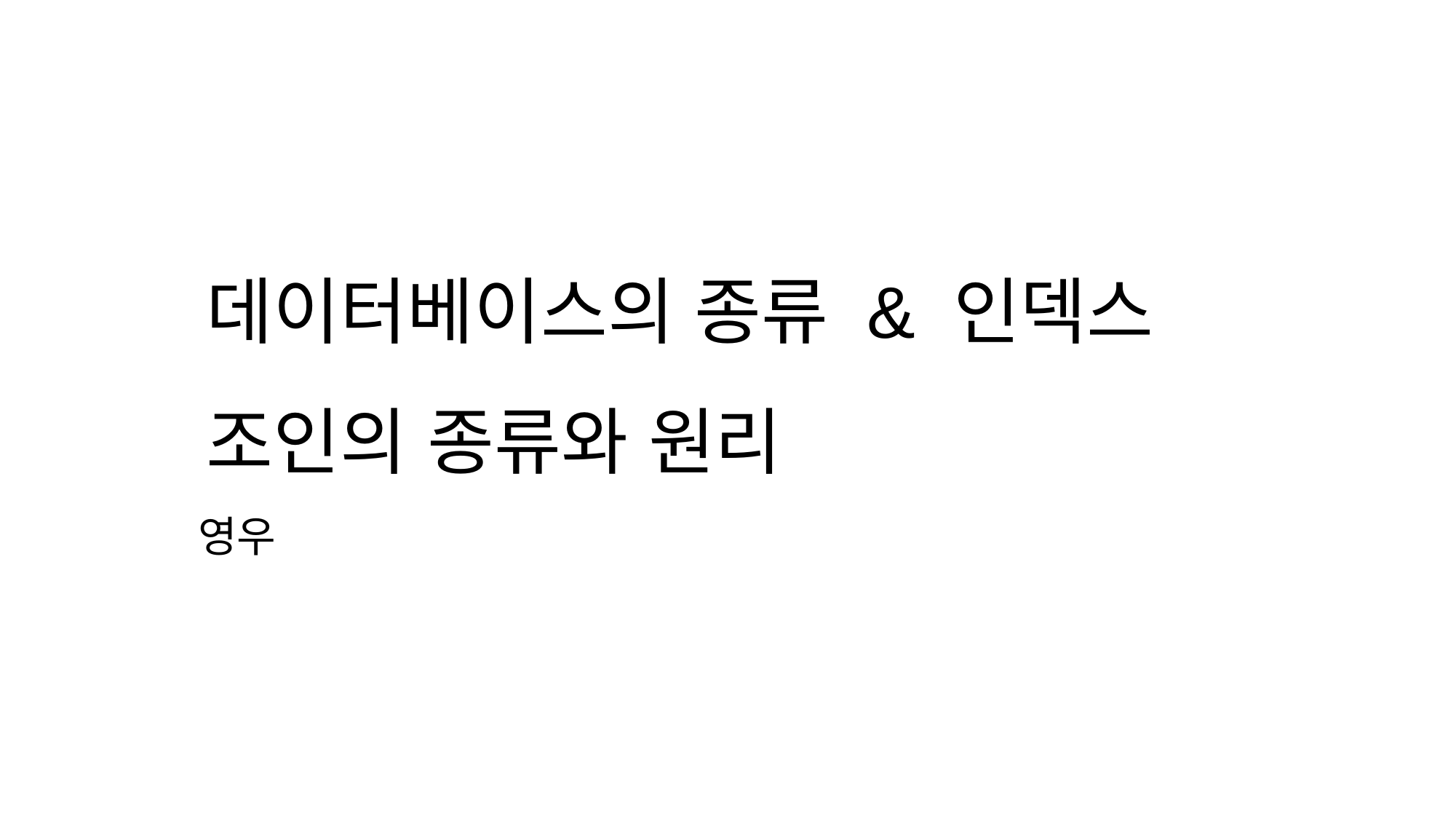

데이터베이스의 종류 & 인덱스
조인의 종류와 원리
영우